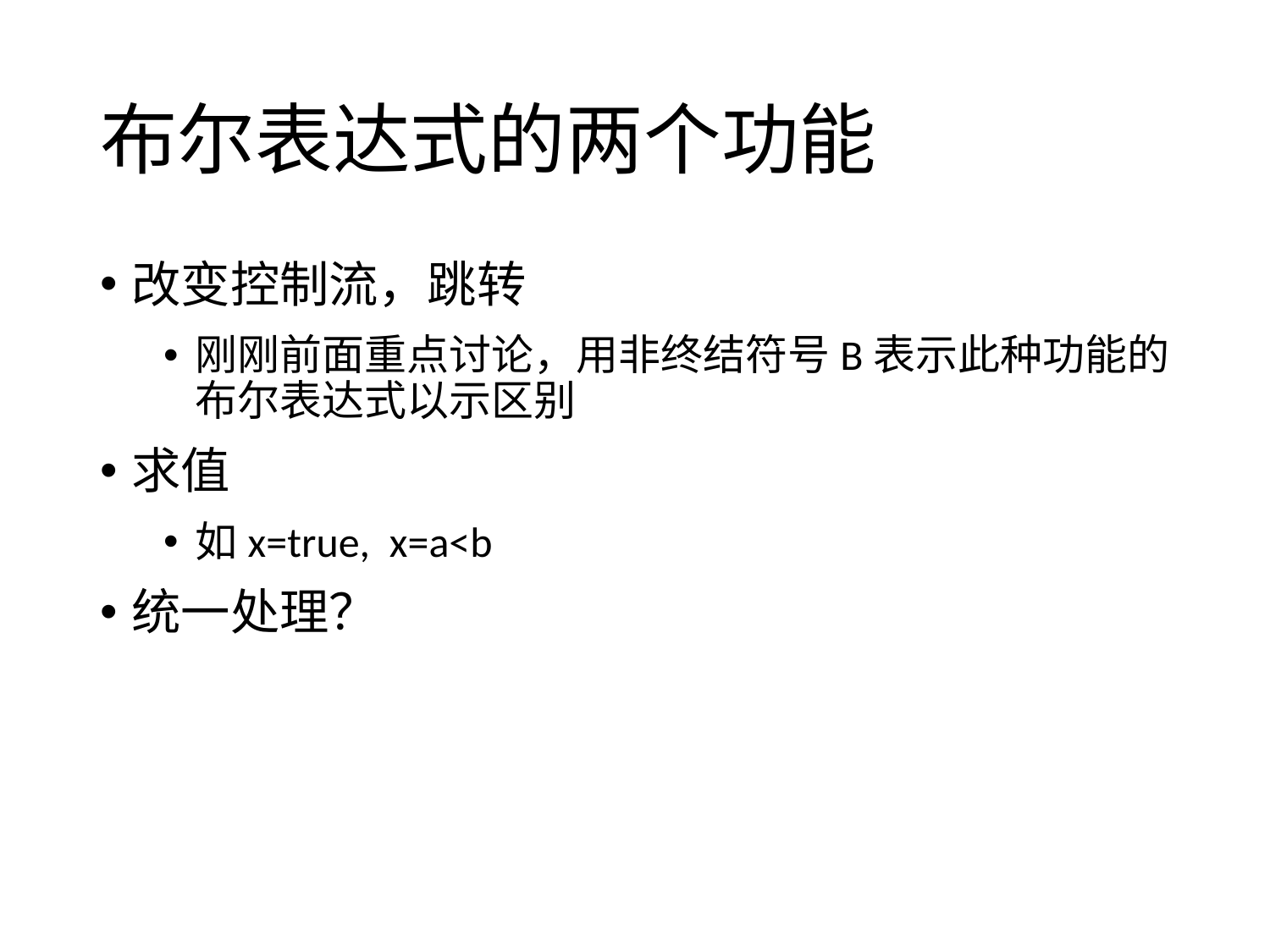

# 布尔表达式的两个功能
改变控制流，跳转
刚刚前面重点讨论，用非终结符号B表示此种功能的布尔表达式以示区别
求值
如x=true,  x=a<b
统一处理？